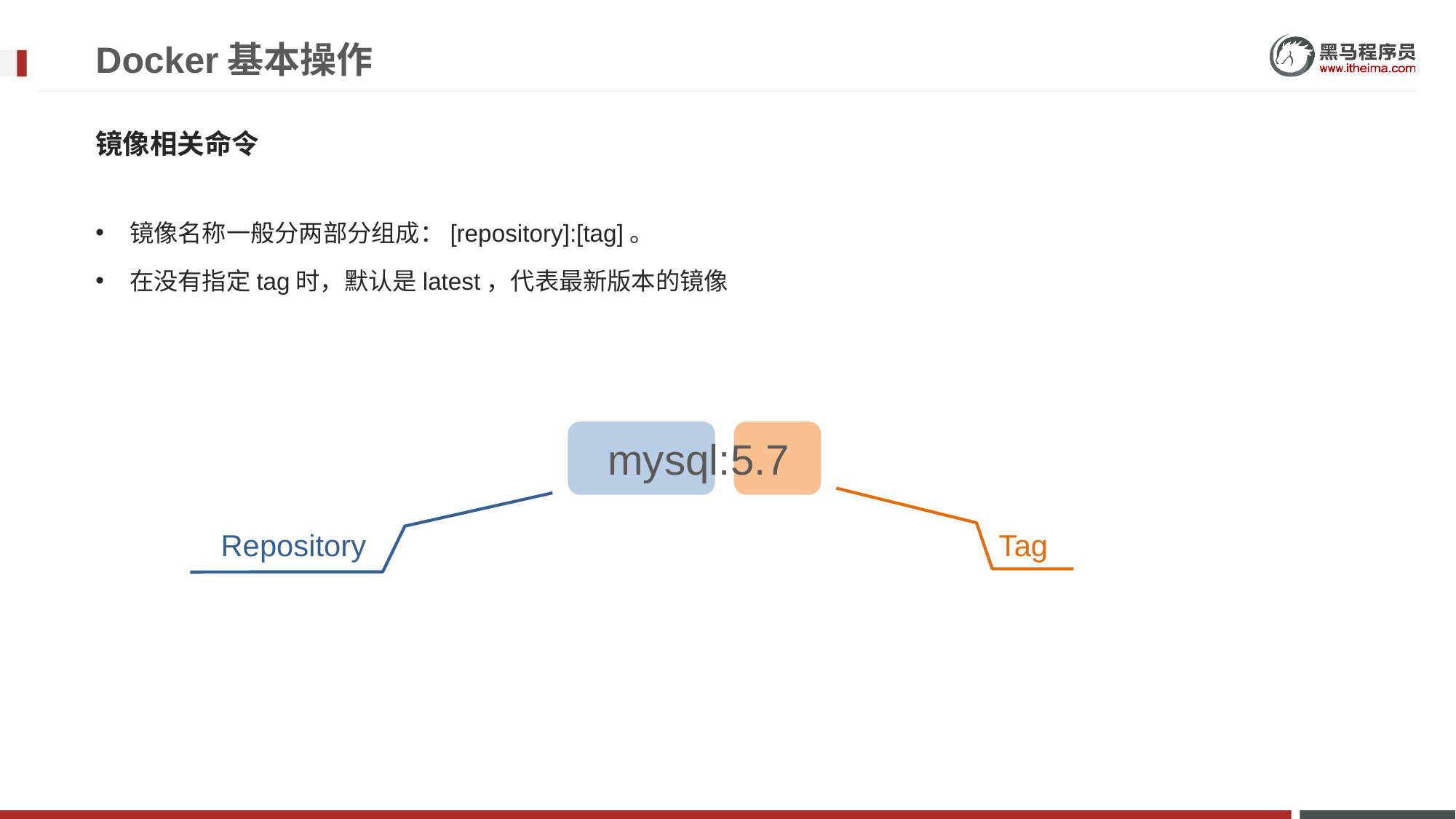

# Docker基本操作
镜像相关命令
镜像名称一般分两部分组成：[repository]:[tag]。
在没有指定tag时，默认是latest，代表最新版本的镜像

mysql:5.7
Repository
Tag